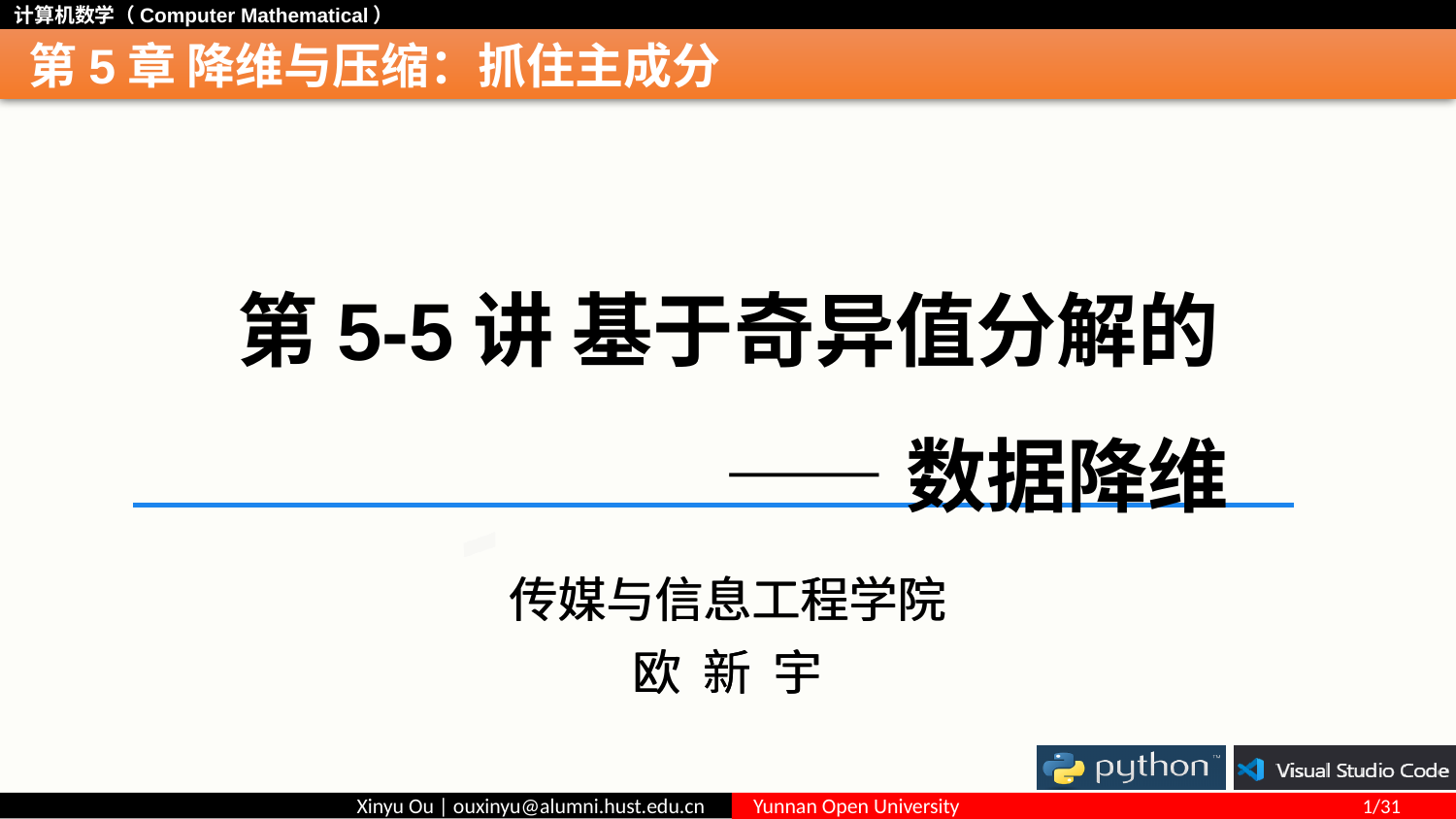

# 第5章 降维与压缩：抓住主成分
第5-5讲 基于奇异值分解的
                           ——数据降维

传媒与信息工程学院
欧  新  宇